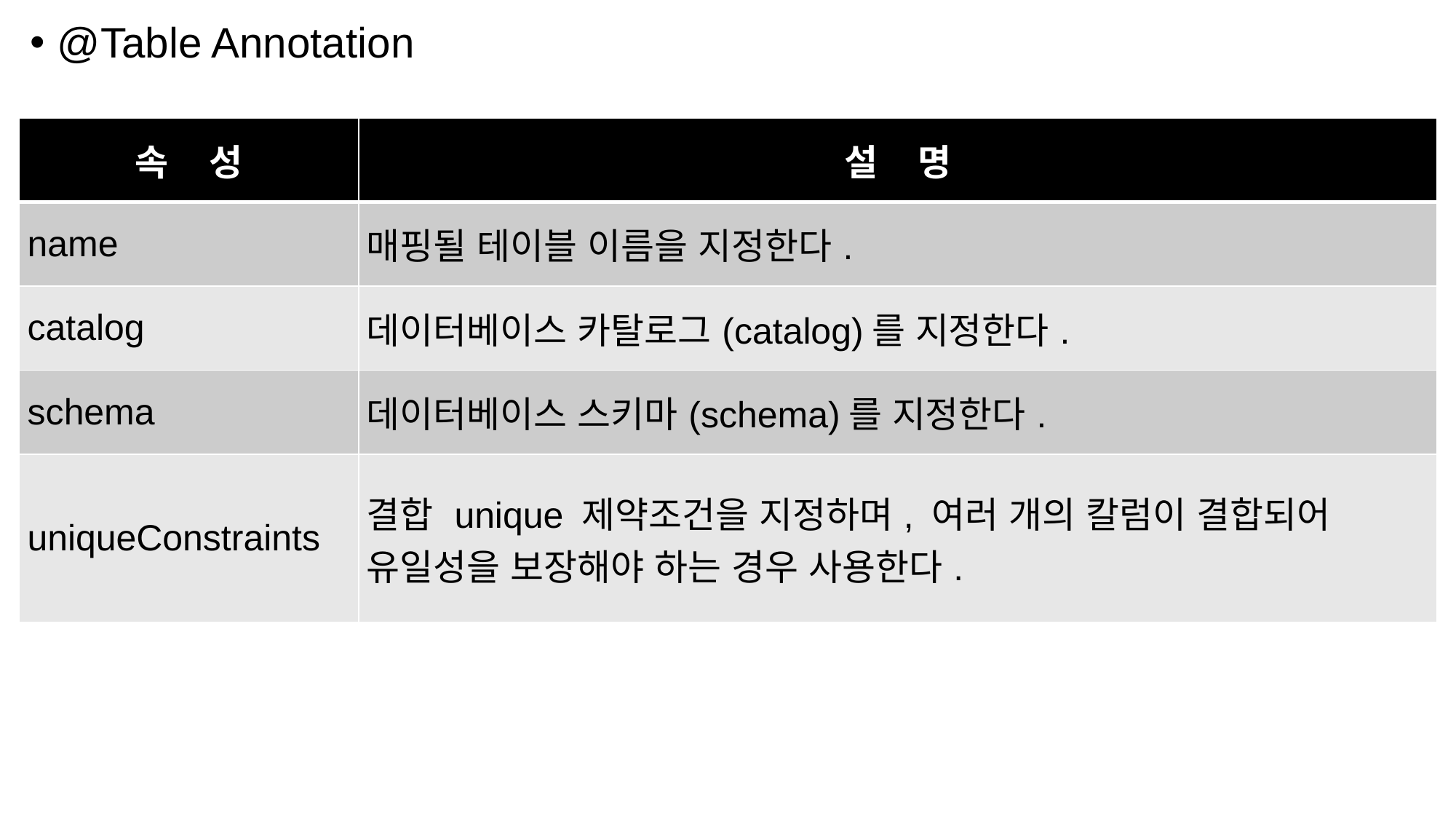

@Table Annotation
| 속 성 | 설 명 |
| --- | --- |
| name | 매핑될 테이블 이름을 지정한다. |
| catalog | 데이터베이스 카탈로그(catalog)를 지정한다. |
| schema | 데이터베이스 스키마(schema)를 지정한다. |
| uniqueConstraints | 결합 unique 제약조건을 지정하며, 여러 개의 칼럼이 결합되어 유일성을 보장해야 하는 경우 사용한다. |